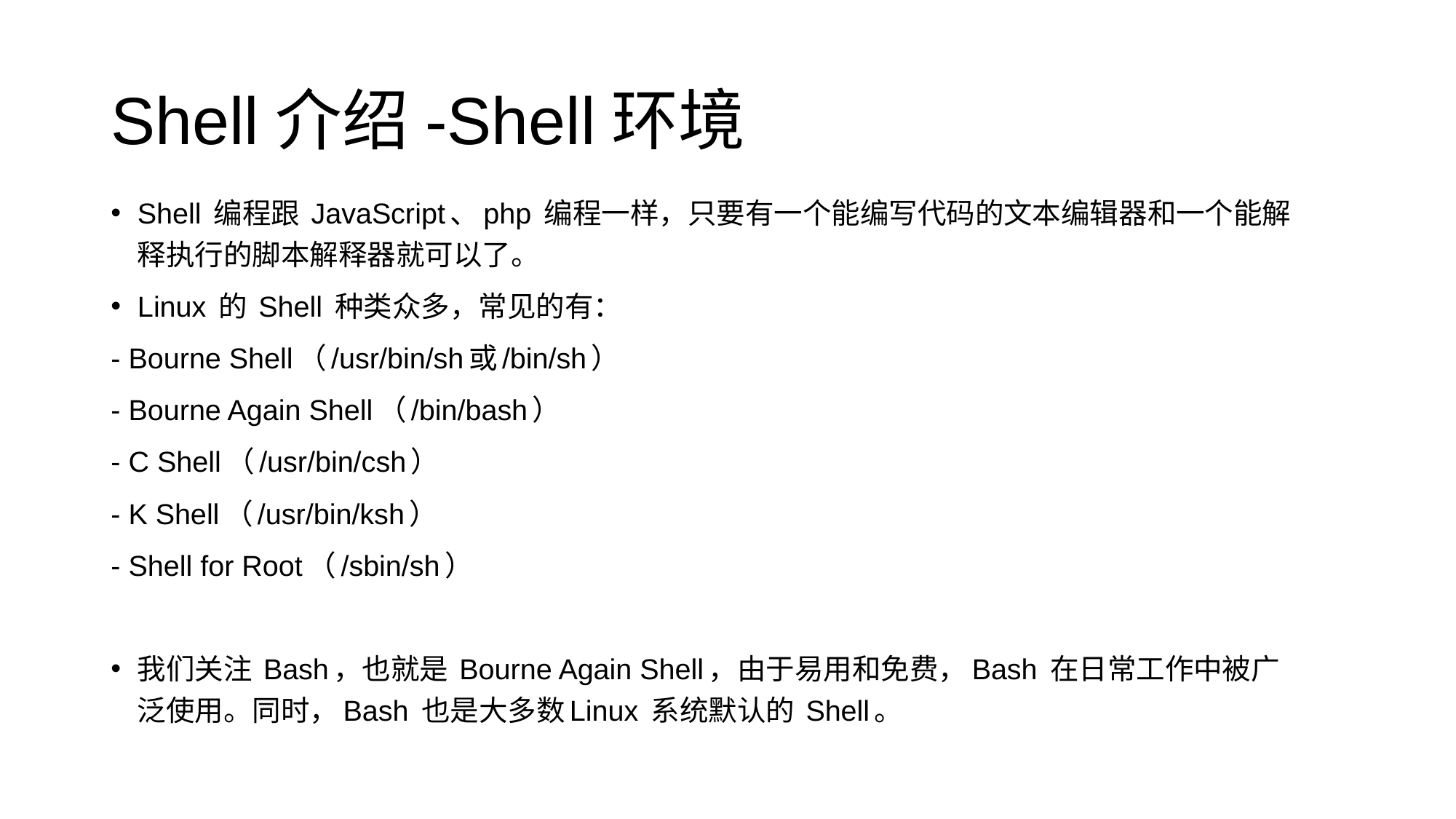

# Shell介绍-Shell环境
Shell 编程跟 JavaScript、php 编程一样，只要有一个能编写代码的文本编辑器和一个能解释执行的脚本解释器就可以了。
Linux 的 Shell 种类众多，常见的有：
- Bourne Shell（/usr/bin/sh或/bin/sh）
- Bourne Again Shell（/bin/bash）
- C Shell（/usr/bin/csh）
- K Shell（/usr/bin/ksh）
- Shell for Root（/sbin/sh）

我们关注 Bash，也就是 Bourne Again Shell，由于易用和免费，Bash 在日常工作中被广泛使用。同时，Bash 也是大多数Linux 系统默认的 Shell。